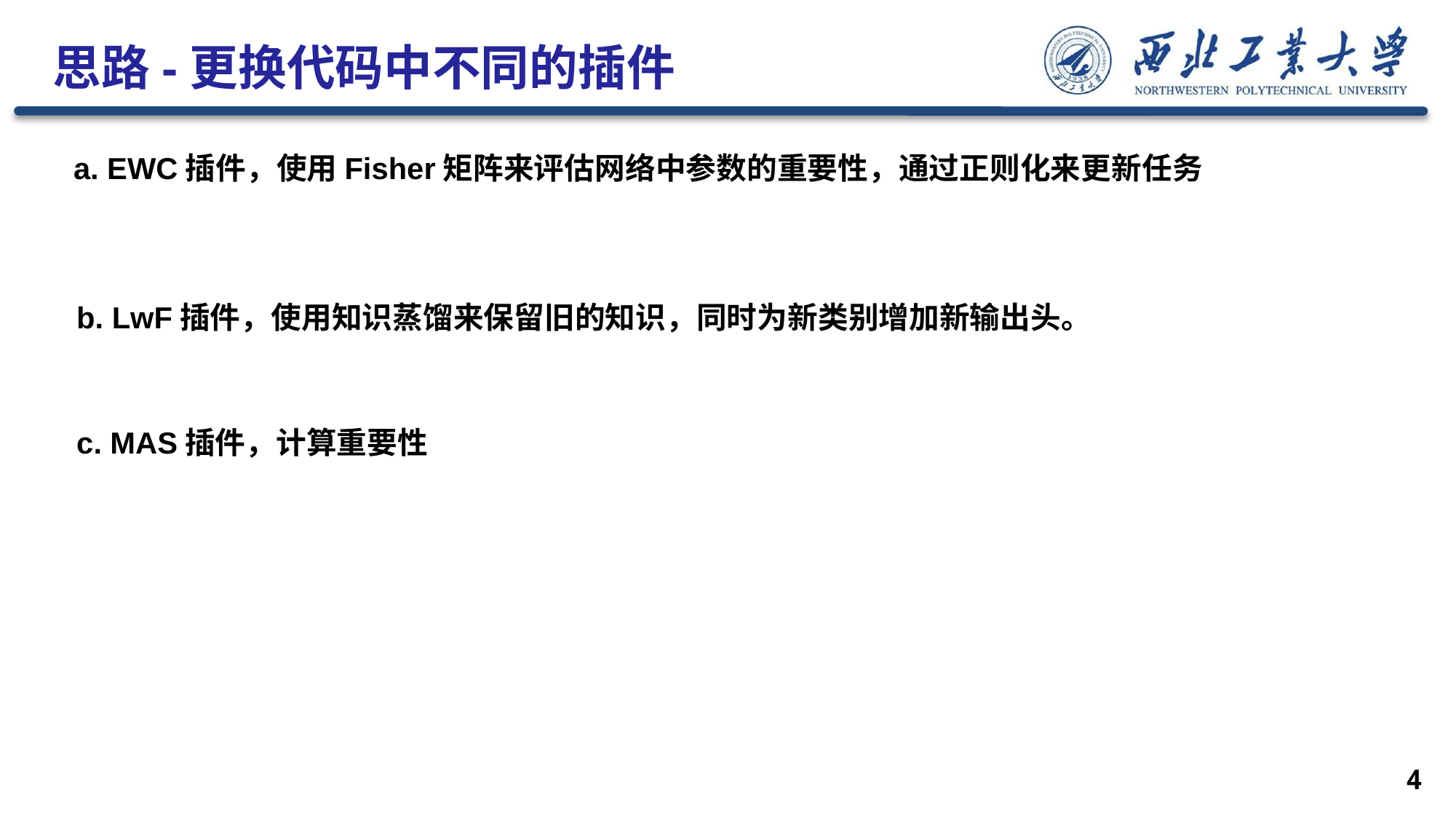

思路-更换代码中不同的插件
a. EWC插件，使⽤Fisher矩阵来评估⽹络中参数的重要性，通过正则化来更新任务
b. LwF插件，使⽤知识蒸馏来保留旧的知识，同时为新类别增加新输出头。
c. MAS插件，计算重要性
4